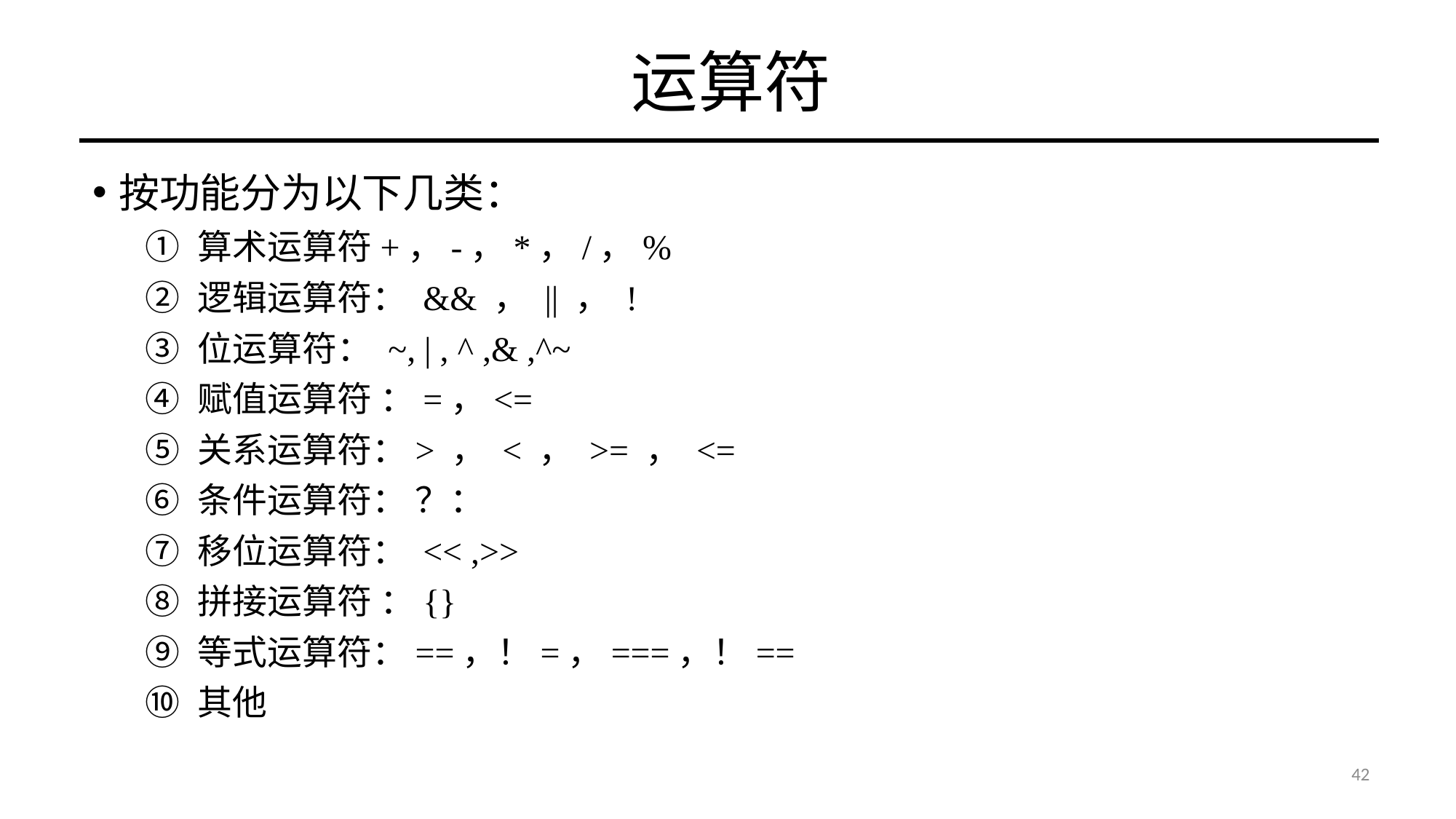

# 运算符
按功能分为以下几类：
算术运算符+，-，*，/，%
逻辑运算符： && ， || ， !
位运算符： ~, | , ^ ,& ,^~
赋值运算符 ：=，<=
关系运算符：> ， < ， >= ， <=
条件运算符： ？：
移位运算符： << ,>>
拼接运算符 ：{}
等式运算符：==，！=，===，！==
其他

42